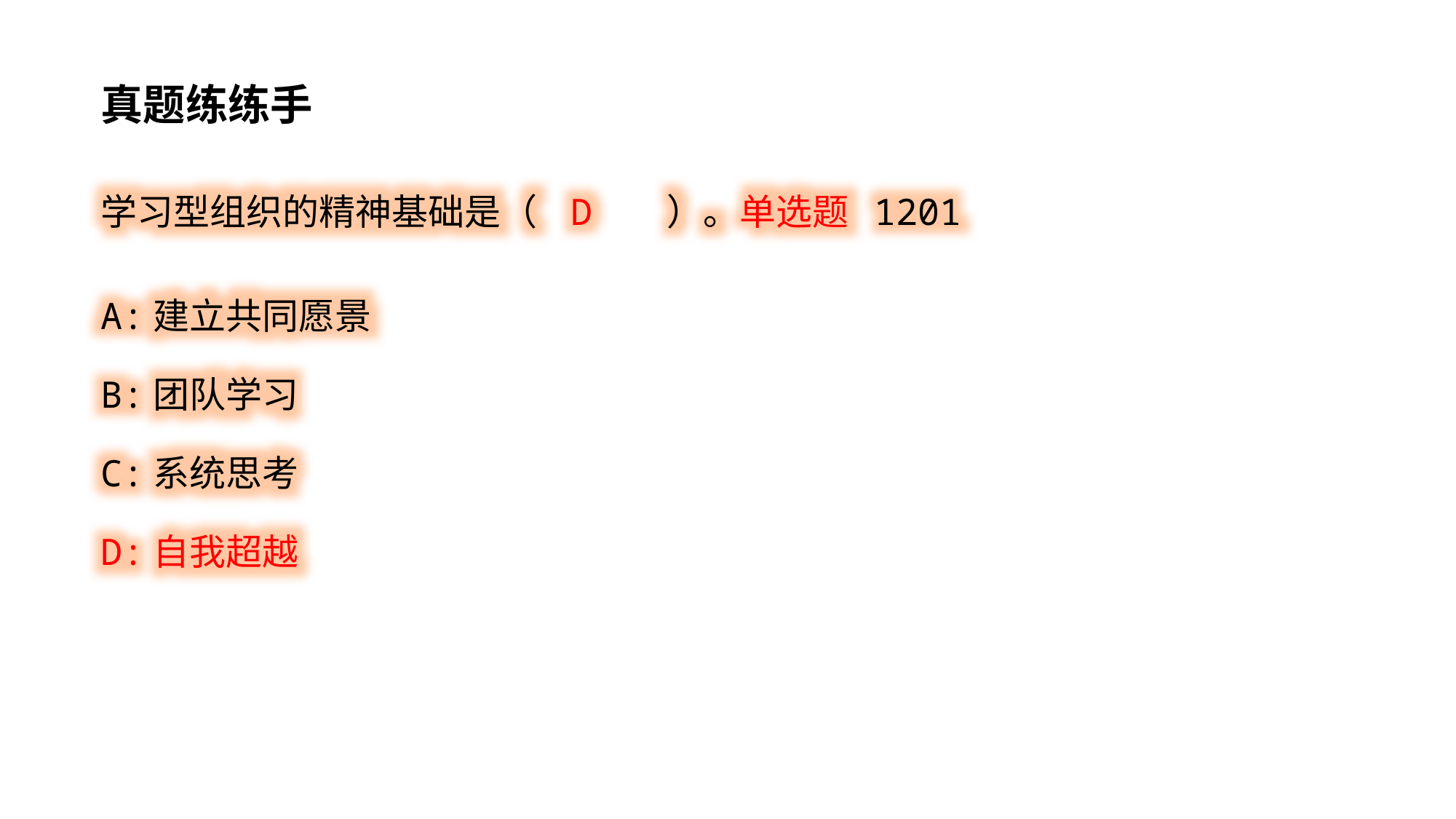

真题练练手
学习型组织的精神基础是（   D   ）。单选题  1201

A:​建立共同愿景
B:团队学习
C:系统思考

D:自我超越